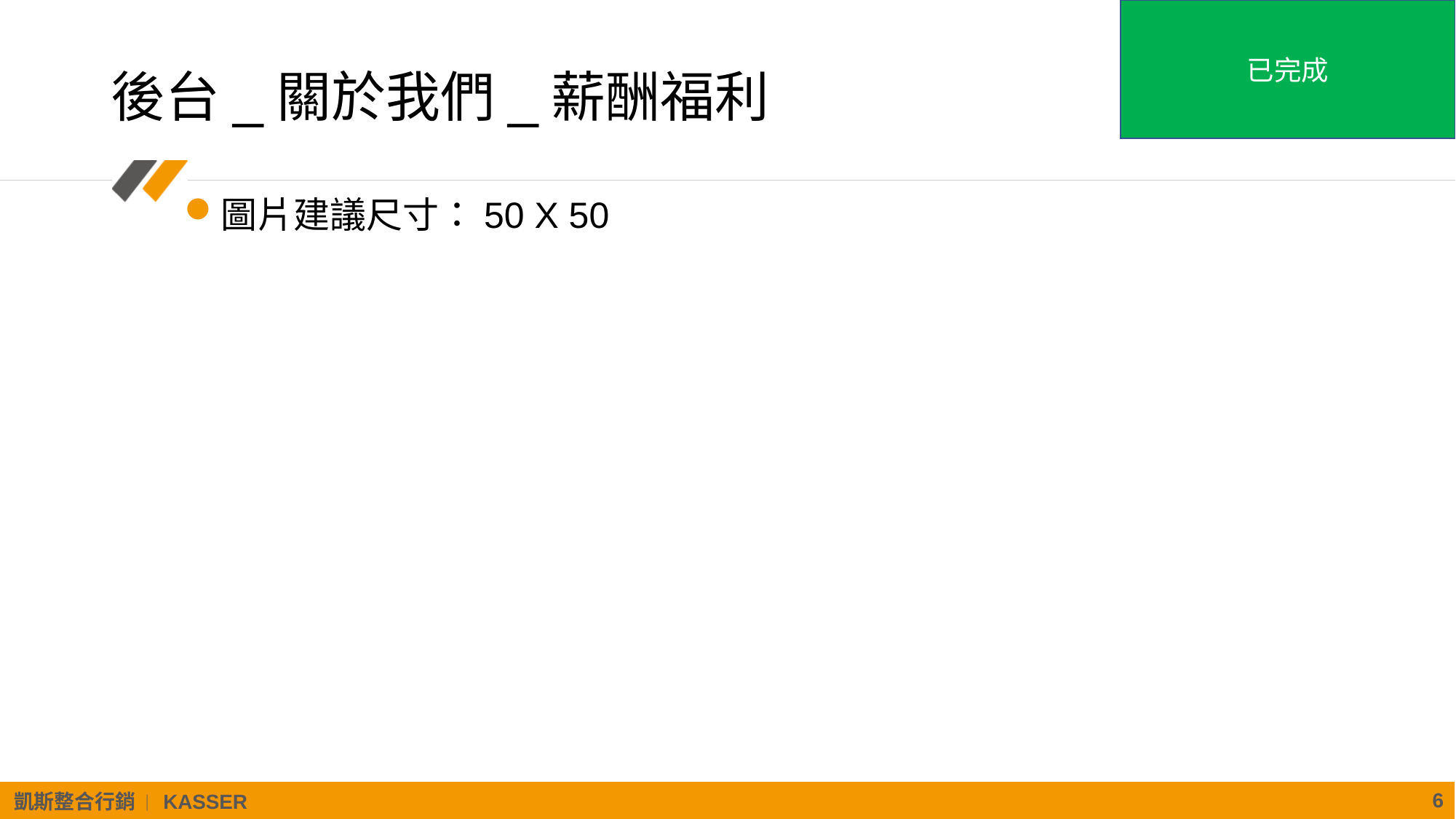

已完成
# 後台_關於我們_薪酬福利
圖片建議尺寸：50 X 50
6